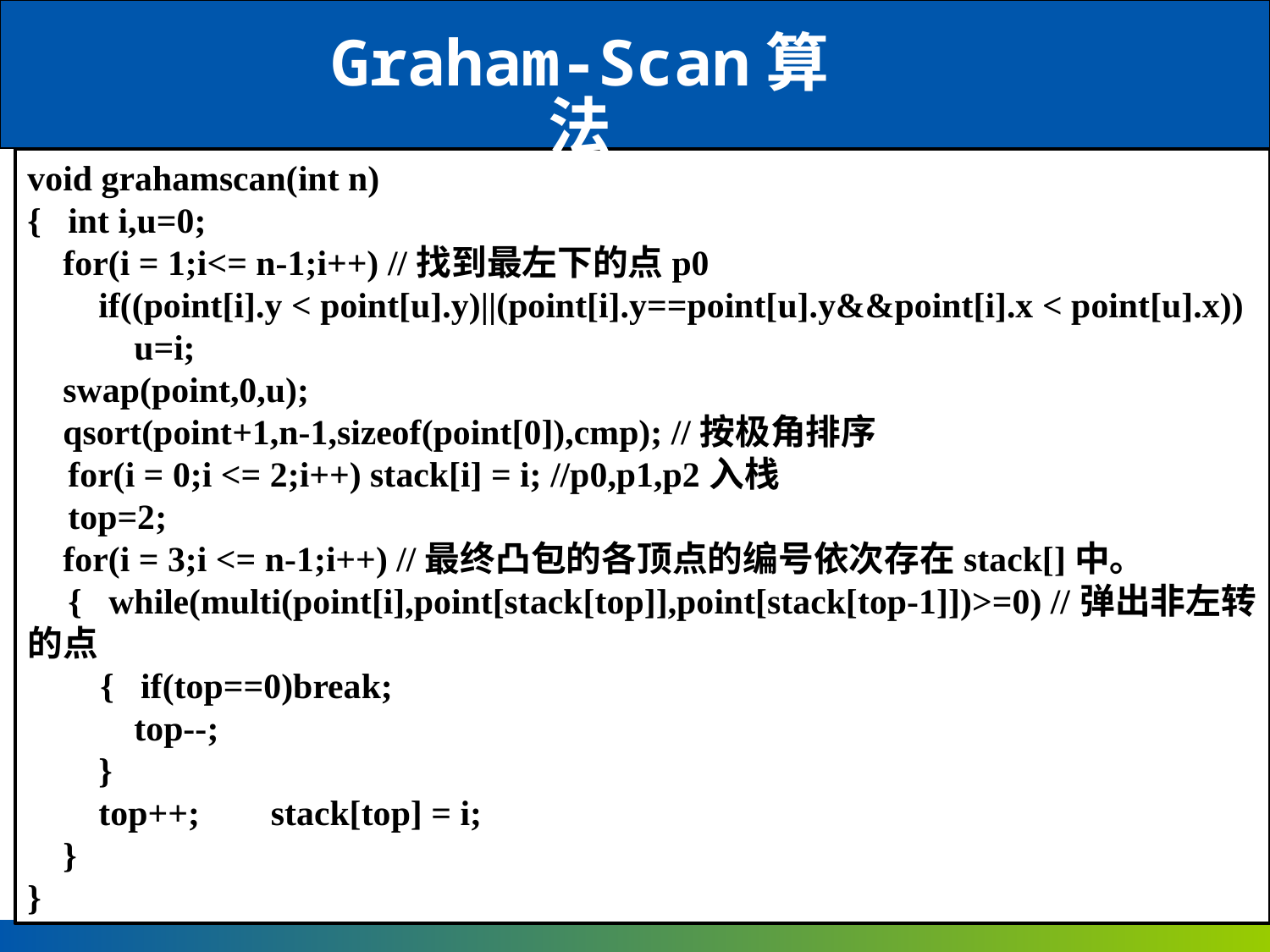

Graham-Scan算法
void grahamscan(int n)
{   int i,u=0;
    for(i = 1;i<= n-1;i++) //找到最左下的点p0
        if((point[i].y < point[u].y)||(point[i].y==point[u].y&&point[i].x < point[u].x))
            u=i;
    swap(point,0,u);
    qsort(point+1,n-1,sizeof(point[0]),cmp); //按极角排序
    for(i = 0;i <= 2;i++) stack[i] = i; //p0,p1,p2入栈
    top=2;
    for(i = 3;i <= n-1;i++) //最终凸包的各顶点的编号依次存在stack[]中。
    {   while(multi(point[i],point[stack[top]],point[stack[top-1]])>=0) //弹出非左转的点
        {   if(top==0)break;
            top--;
        }
        top++;        stack[top] = i;
    }
}